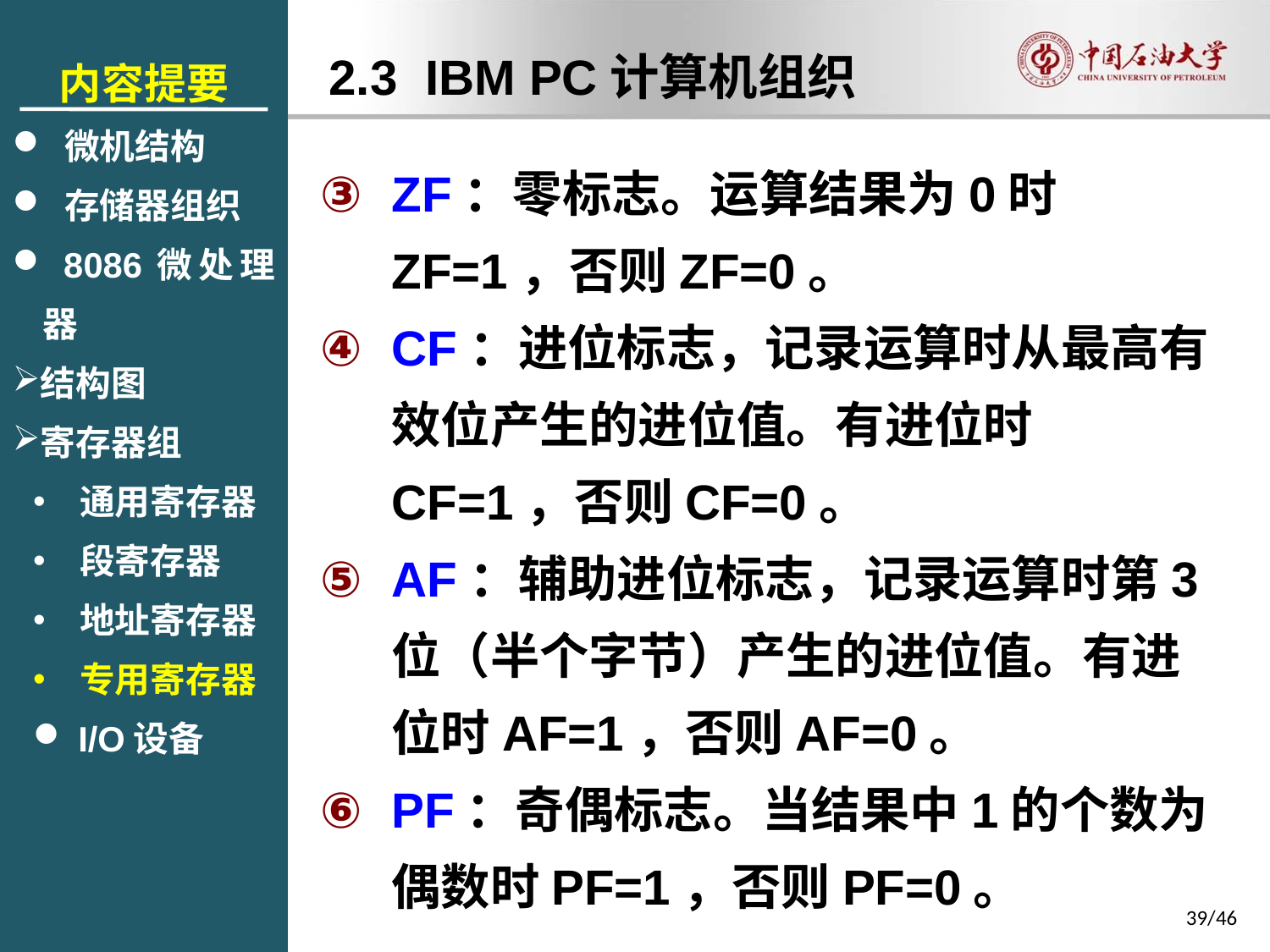

内容提要
 微机结构
 存储器组织
 8086微处理器
结构图
寄存器组
 通用寄存器
 段寄存器
 地址寄存器
 专用寄存器
 I/O设备
2.3  IBM PC计算机组织
ZF：零标志。运算结果为0时ZF=1，否则ZF=0。
CF：进位标志，记录运算时从最高有效位产生的进位值。有进位时CF=1，否则CF=0。
AF：辅助进位标志，记录运算时第3位（半个字节）产生的进位值。有进位时AF=1，否则AF=0。
PF：奇偶标志。当结果中1的个数为偶数时PF=1，否则PF=0。
39/46